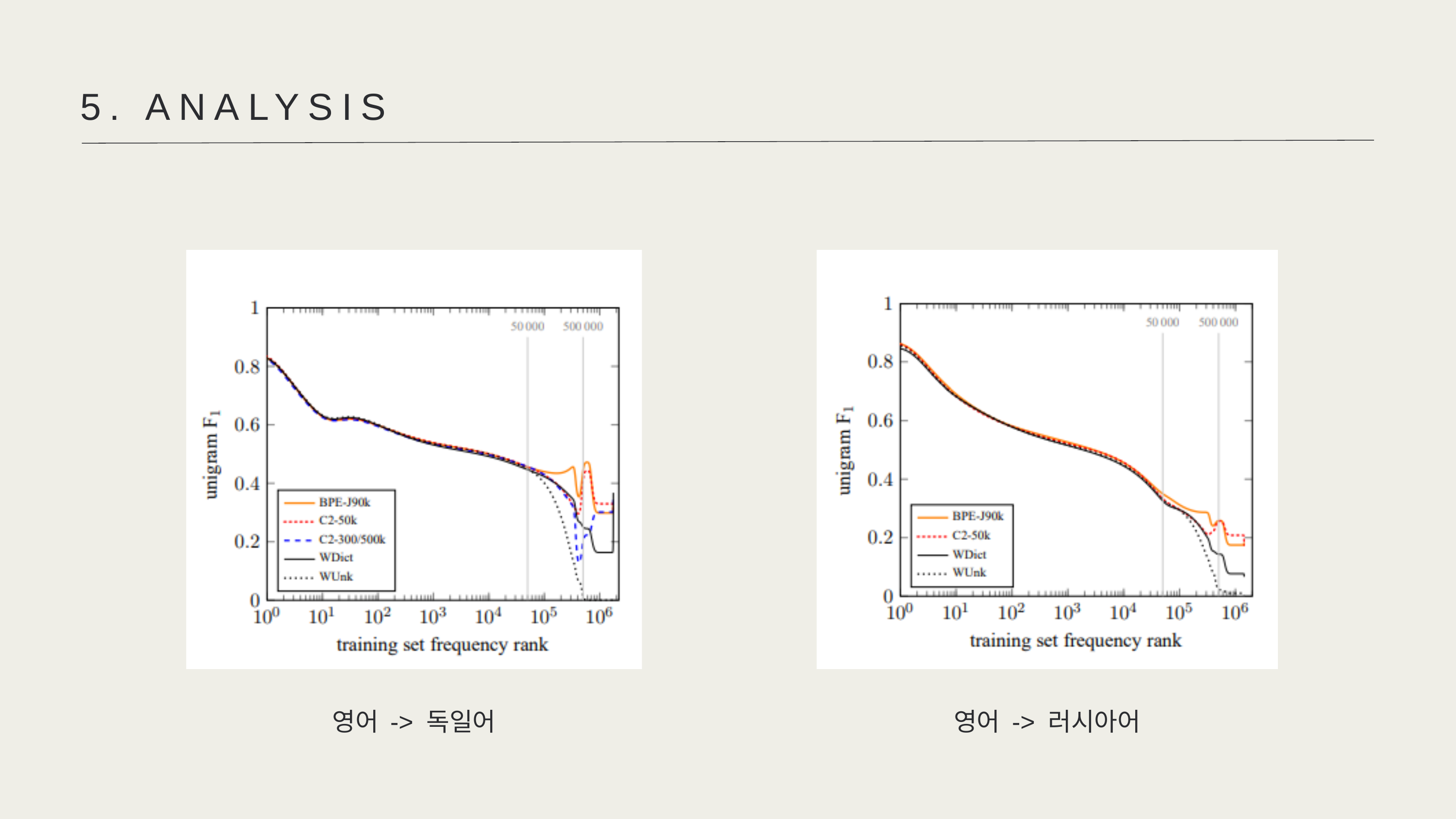

5. ANALYSIS

영어 -> 독일어
영어 -> 러시아어